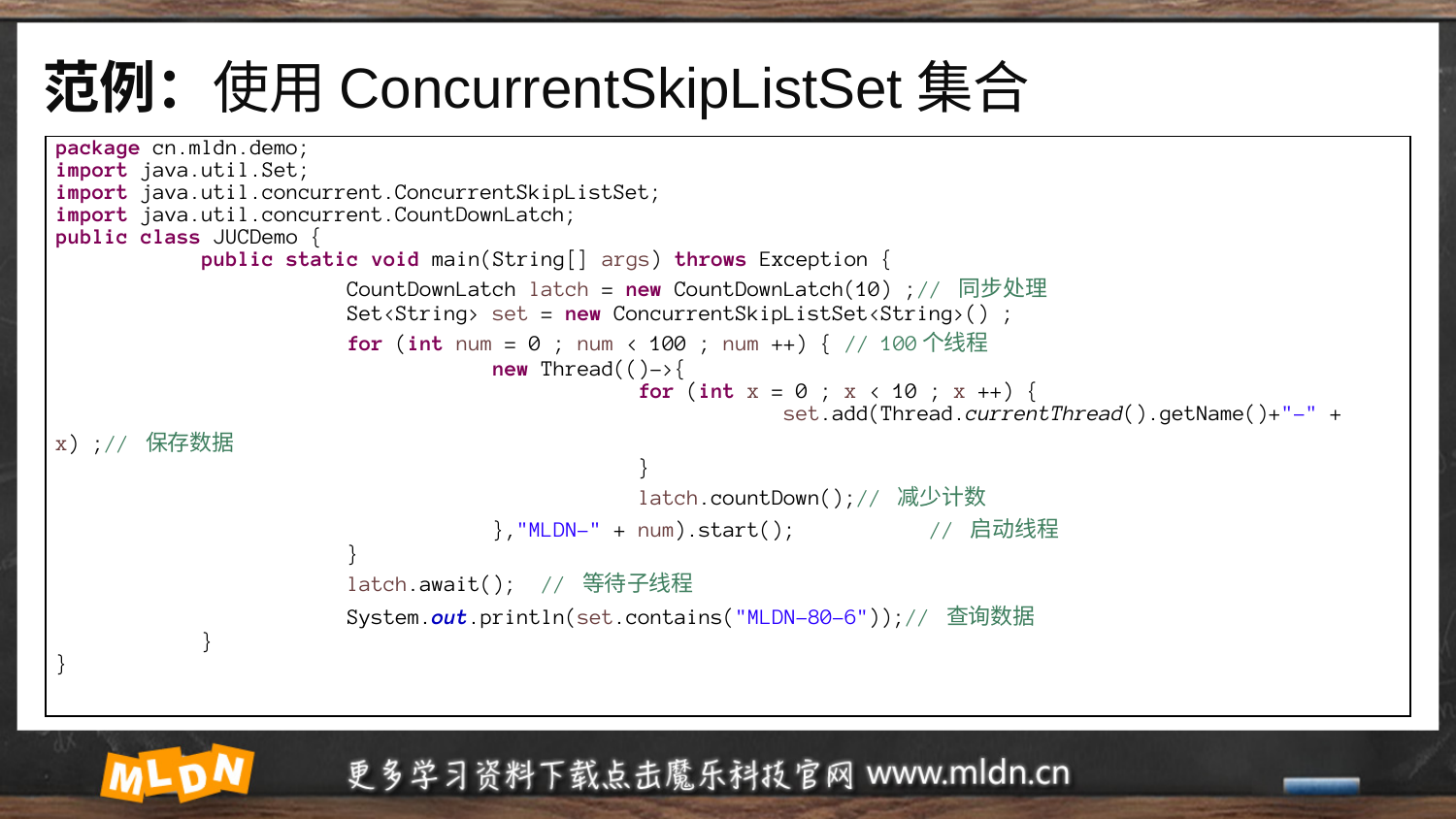

# 范例：使用ConcurrentSkipListSet集合
| package cn.mldn.demo; import java.util.Set; import java.util.concurrent.ConcurrentSkipListSet; import java.util.concurrent.CountDownLatch; public class JUCDemo { public static void main(String[] args) throws Exception { CountDownLatch latch = new CountDownLatch(10) ;// 同步处理 Set<String> set = new ConcurrentSkipListSet<String>() ; for (int num = 0 ; num < 100 ; num ++) { // 100个线程 new Thread(()->{ for (int x = 0 ; x < 10 ; x ++) { set.add(Thread.currentThread().getName()+"-" + x) ;// 保存数据 } latch.countDown();// 减少计数 },"MLDN-" + num).start(); // 启动线程 } latch.await(); // 等待子线程 System.out.println(set.contains("MLDN-80-6"));// 查询数据 } } |
| --- |